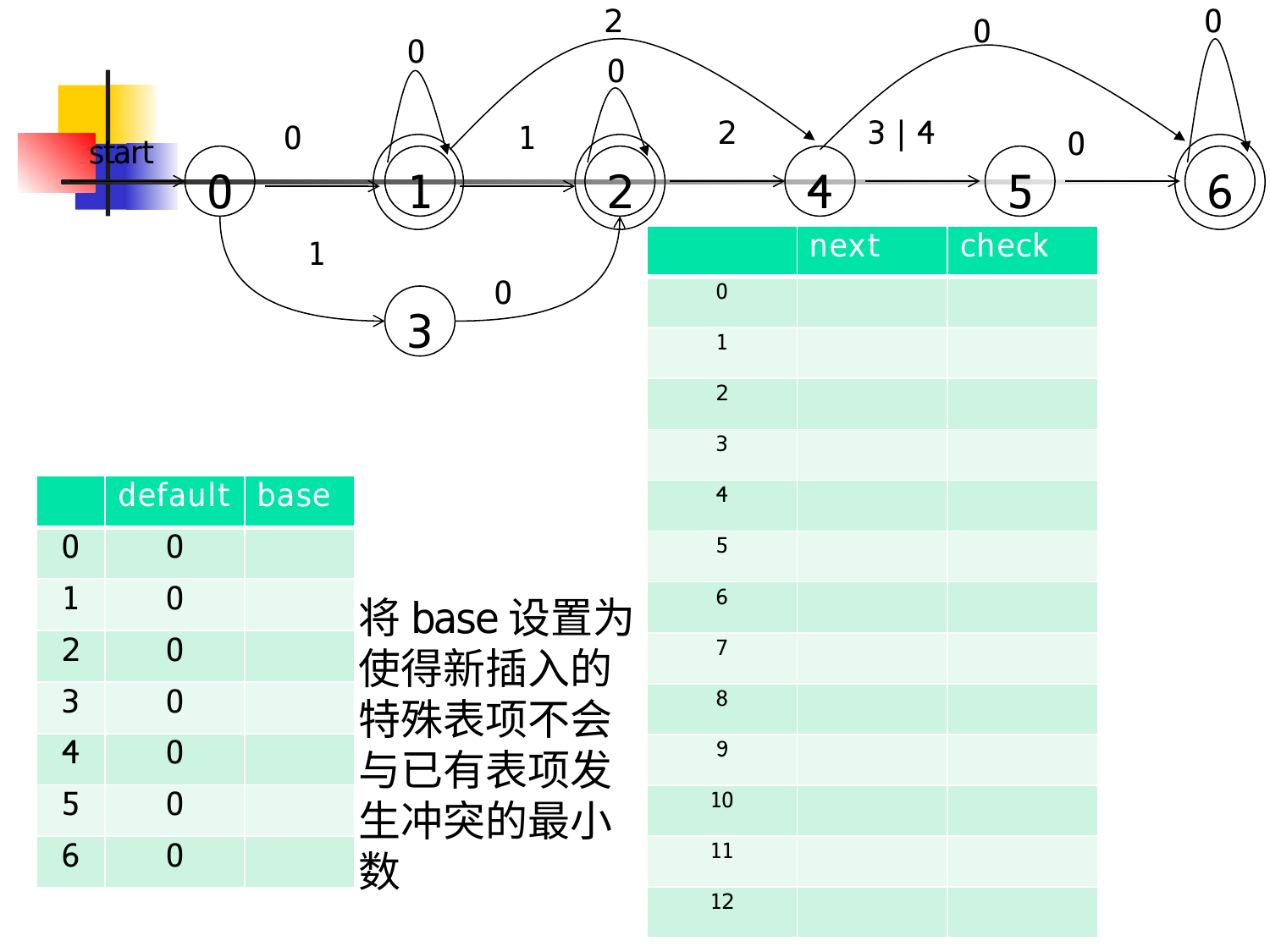

2
0
0
0

0

2
3 | 4
0
1
0
start

0
1
2
4
5
6
|  | next | check |
| --- | --- | --- |
| 0 |  |  |
| 1 |  |  |
| 2 |  |  |
| 3 |  |  |
| 4 |  |  |
| 5 |  |  |
| 6 |  |  |
| 7 |  |  |
| 8 |  |  |
| 9 |  |  |
| 10 |  |  |
| 11 |  |  |
| 12 |  |  |
1
0
3
|  | default | base |
| --- | --- | --- |
| 0 | 0 |  |
| 1 | 0 |  |
| 2 | 0 |  |
| 3 | 0 |  |
| 4 | 0 |  |
| 5 | 0 |  |
| 6 | 0 |  |
将base设置为
使得新插入的
特殊表项不会
与已有表项发
生冲突的最小
数